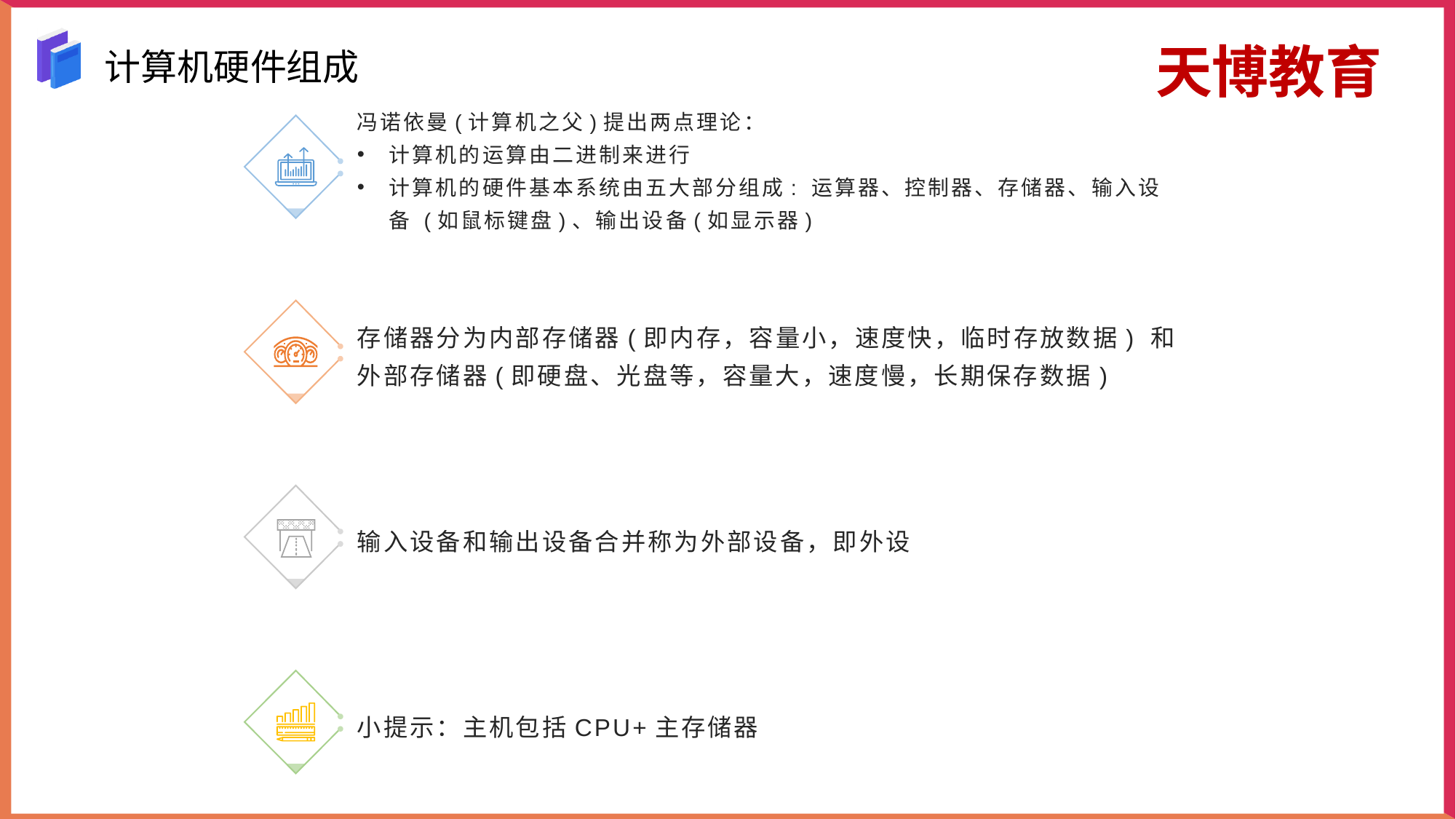

天博教育
计算机硬件组成
冯诺依曼(计算机之父)提出两点理论：
计算机的运算由二进制来进行
计算机的硬件基本系统由五大部分组成: 运算器、控制器、存储器、输入设备 (如鼠标键盘)、输出设备(如显示器)

存储器分为内部存储器(即内存，容量小，速度快，临时存放数据) 和外部存储器(即硬盘、光盘等，容量大，速度慢，长期保存数据)

输入设备和输出设备合并称为外部设备，即外设

小提示：主机包括CPU+主存储器